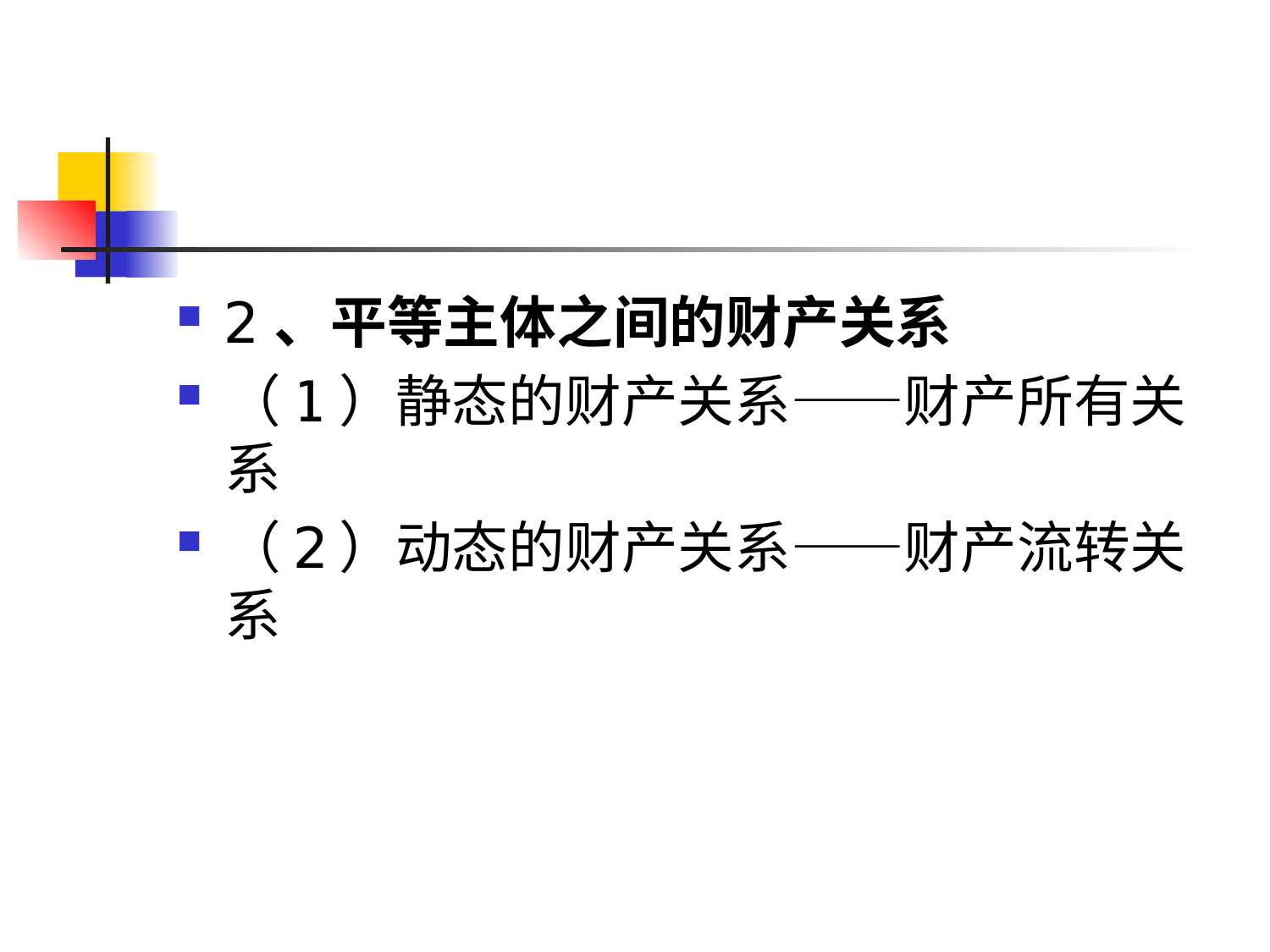

#
2、平等主体之间的财产关系
（1）静态的财产关系——财产所有关系
（2）动态的财产关系——财产流转关系